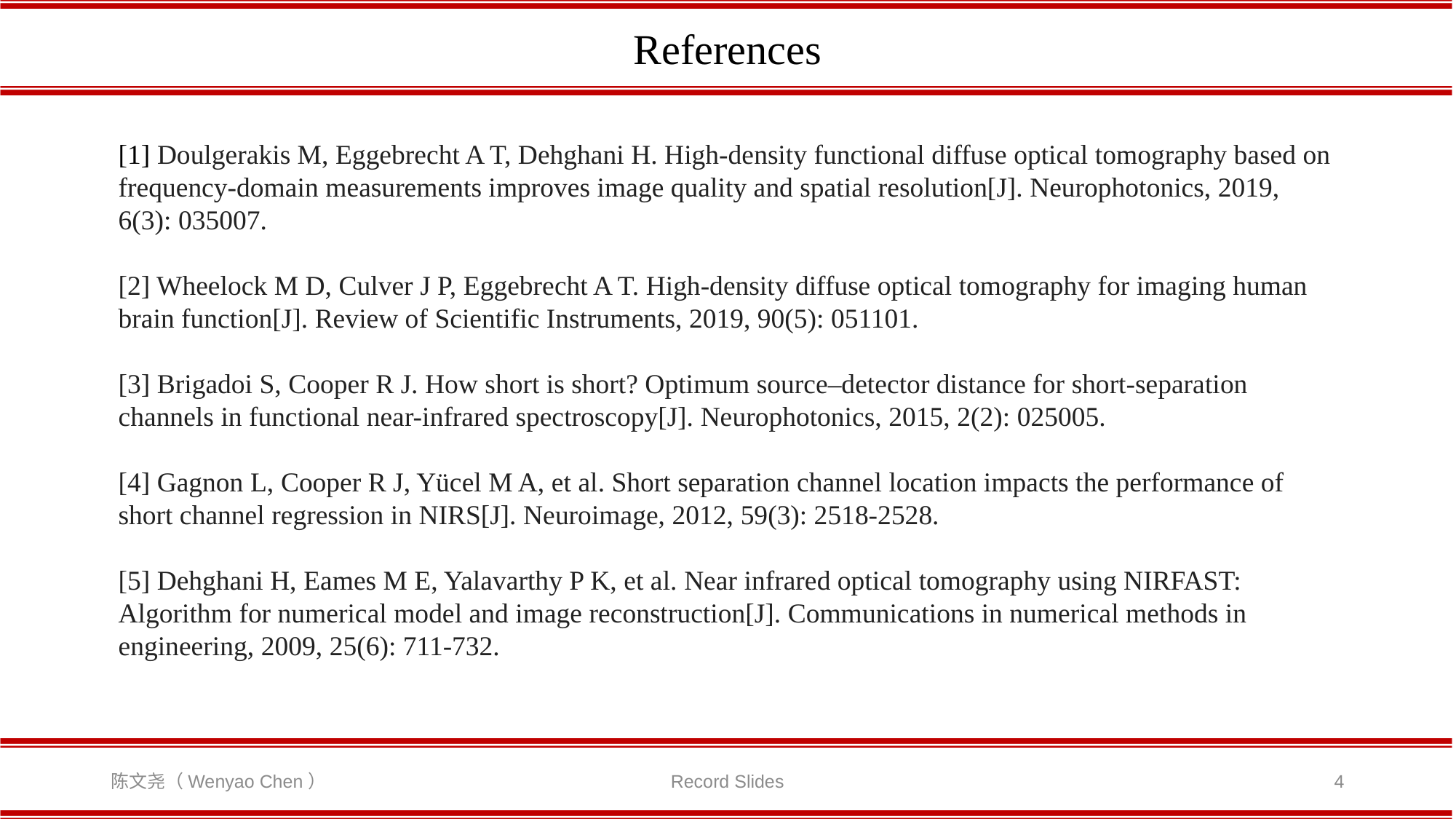

References
[1] Doulgerakis M, Eggebrecht A T, Dehghani H. High-density functional diffuse optical tomography based on frequency-domain measurements improves image quality and spatial resolution[J]. Neurophotonics, 2019, 6(3): 035007.

[2] Wheelock M D, Culver J P, Eggebrecht A T. High-density diffuse optical tomography for imaging human brain function[J]. Review of Scientific Instruments, 2019, 90(5): 051101.

[3] Brigadoi S, Cooper R J. How short is short? Optimum source–detector distance for short-separation channels in functional near-infrared spectroscopy[J]. Neurophotonics, 2015, 2(2): 025005.

[4] Gagnon L, Cooper R J, Yücel M A, et al. Short separation channel location impacts the performance of short channel regression in NIRS[J]. Neuroimage, 2012, 59(3): 2518-2528.

[5] Dehghani H, Eames M E, Yalavarthy P K, et al. Near infrared optical tomography using NIRFAST: Algorithm for numerical model and image reconstruction[J]. Communications in numerical methods in engineering, 2009, 25(6): 711-732.
陈文尧（Wenyao Chen）
Record Slides
4